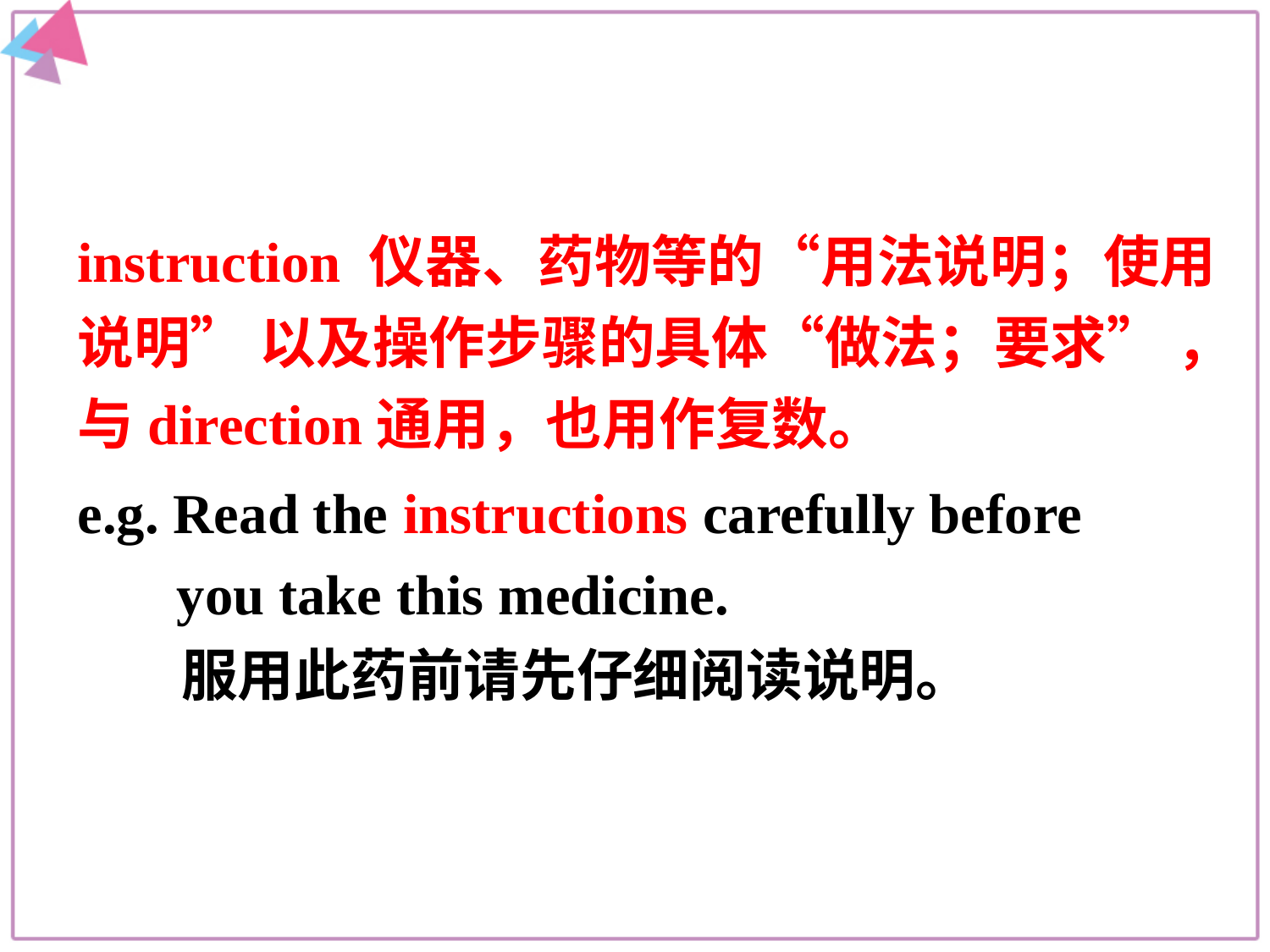

instruction 仪器、药物等的“用法说明；使用说明” 以及操作步骤的具体“做法；要求” ，与direction通用，也用作复数。
e.g. Read the instructions carefully before
       you take this medicine.
       服用此药前请先仔细阅读说明。